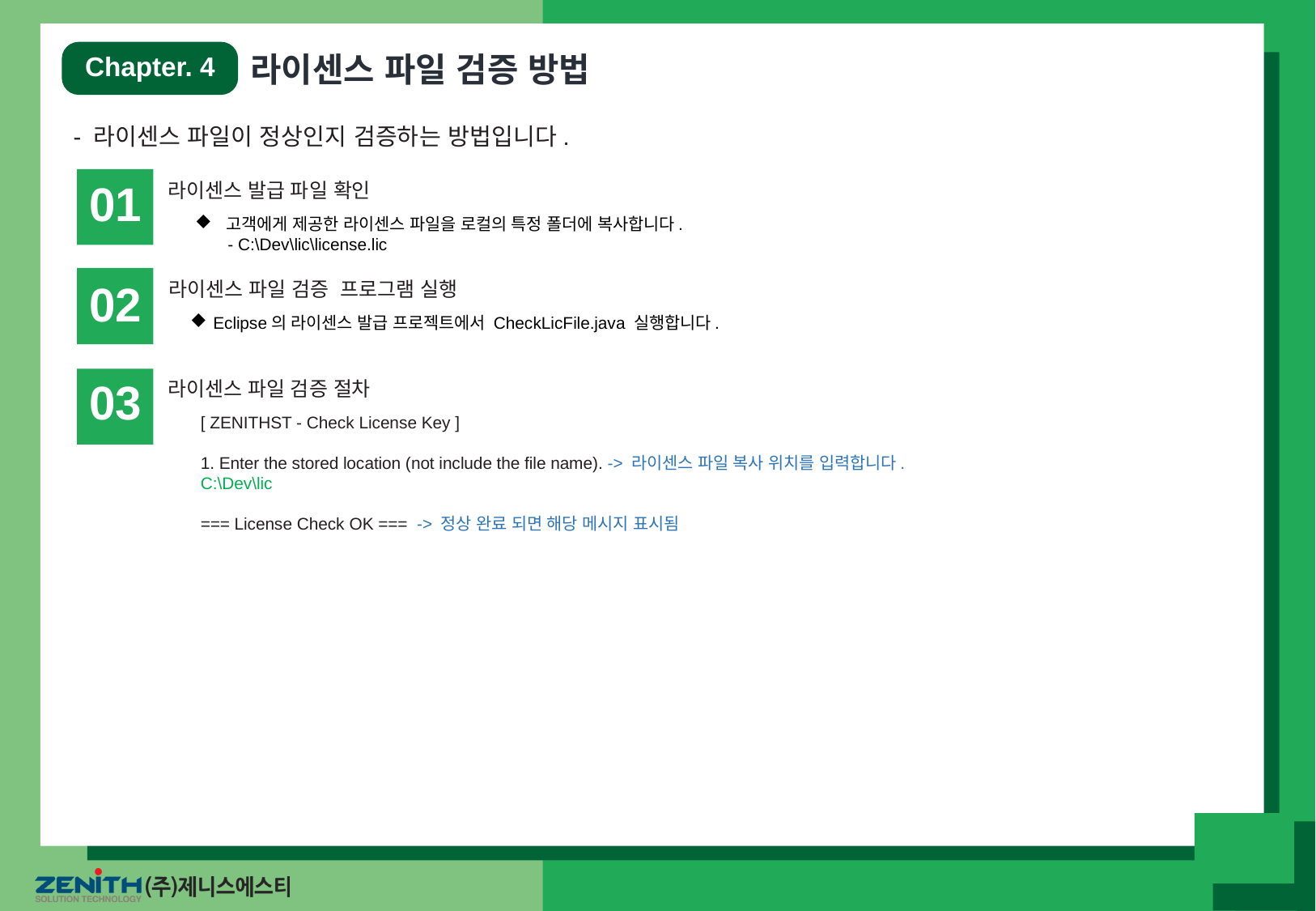

Chapter. 4
라이센스 파일 검증 방법
- 라이센스 파일이 정상인지 검증하는 방법입니다.

 01
라이센스 발급 파일 확인
 고객에게 제공한 라이센스 파일을 로컬의 특정 폴더에 복사합니다.
       - C:\Dev\lic\license.lic

 02
라이센스 파일 검증  프로그램 실행
Eclipse의 라이센스 발급 프로젝트에서 CheckLicFile.java 실행합니다.

 03
라이센스 파일 검증 절차
[ ZENITHST - Check License Key ]

1. Enter the stored location (not include the file name). -> 라이센스 파일 복사 위치를 입력합니다.
C:\Dev\lic

=== License Check OK ===  -> 정상 완료 되면 해당 메시지 표시됨